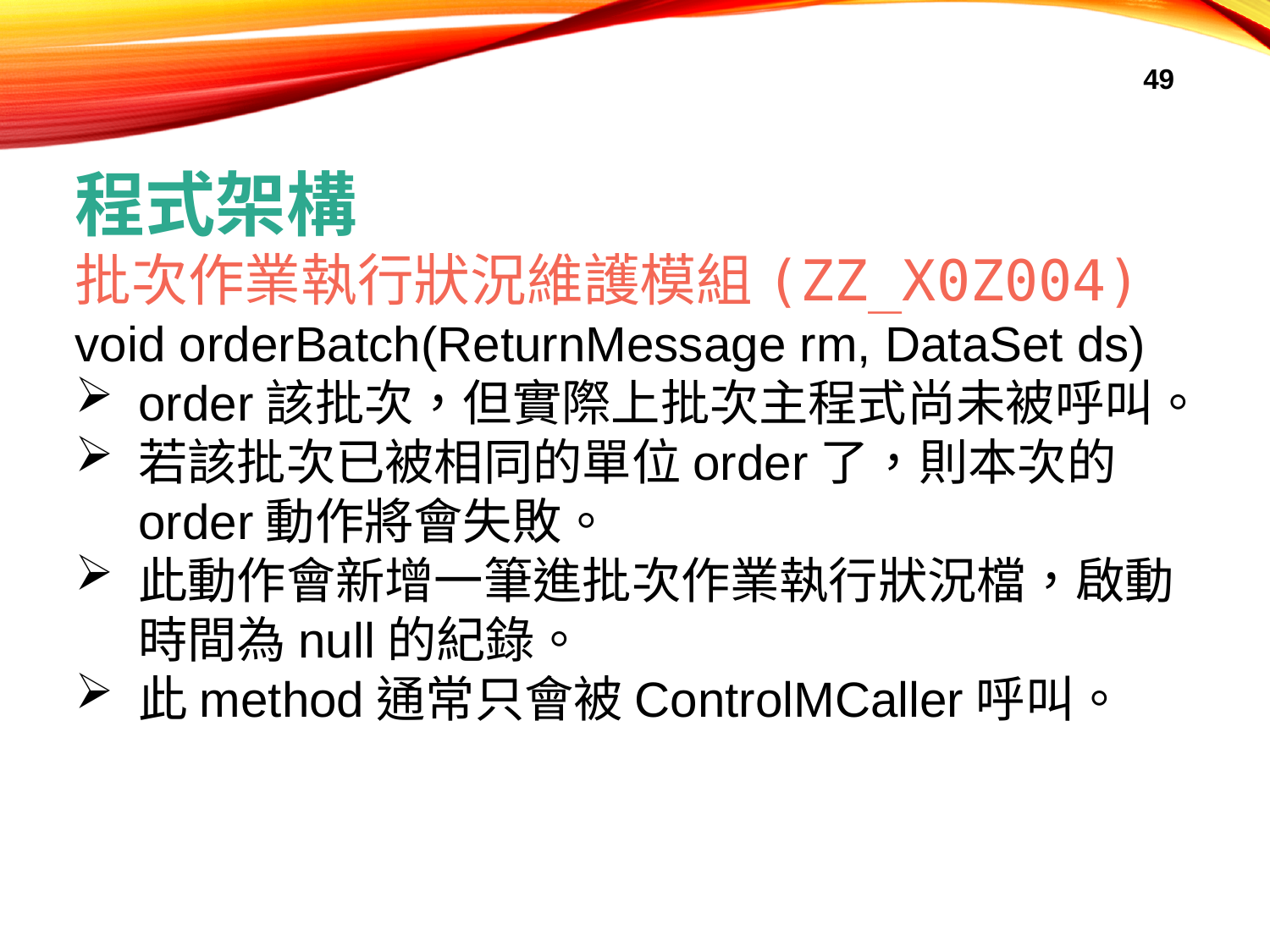

49
程式架構
批次作業執行狀況維護模組(ZZ_X0Z004)
void orderBatch(ReturnMessage rm, DataSet ds)
order該批次，但實際上批次主程式尚未被呼叫。
若該批次已被相同的單位order了，則本次的order動作將會失敗。
此動作會新增一筆進批次作業執行狀況檔，啟動時間為null的紀錄。
此method通常只會被ControlMCaller呼叫。